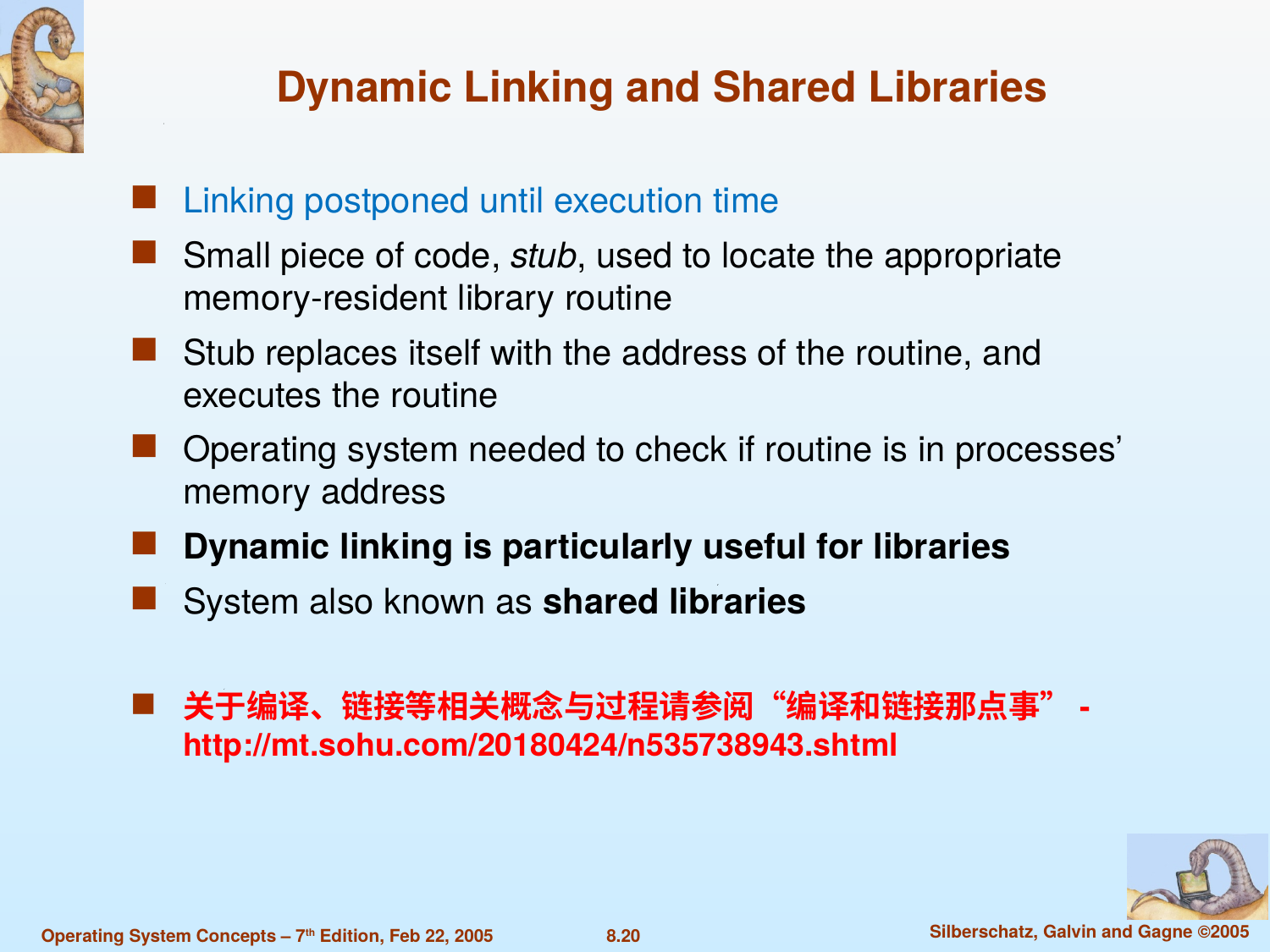

Dynamic Linking and Shared Libraries
Linking postponed until execution time
Small piece of code, stub, used to locate the appropriate memory-resident library routine
Stub replaces itself with the address of the routine, and executes the routine
Operating system needed to check if routine is in processes’ memory address
Dynamic linking is particularly useful for libraries
System also known as shared libraries

关于编译、链接等相关概念与过程请参阅“编译和链接那点事”-http://mt.sohu.com/20180424/n535738943.shtml